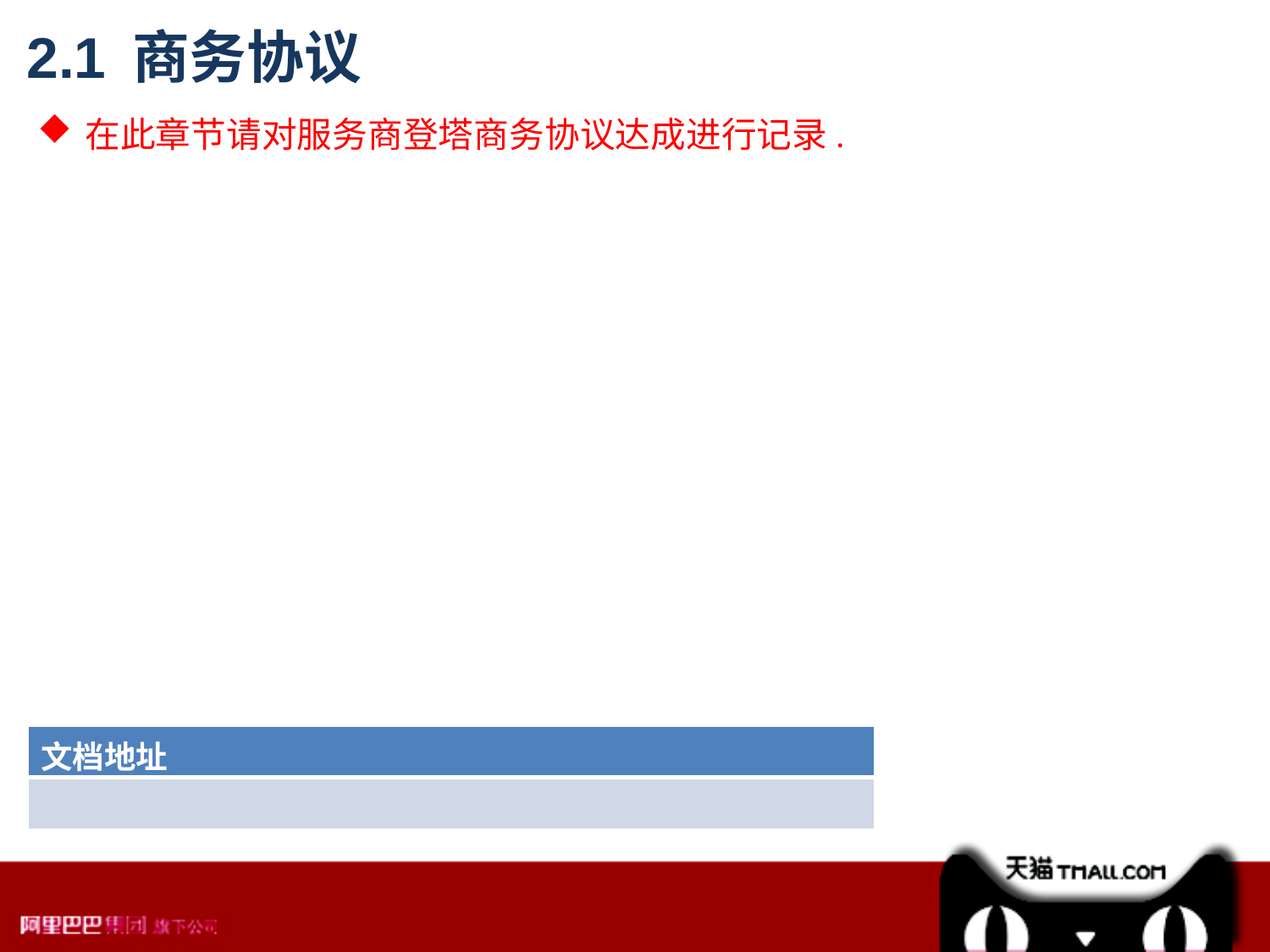

2.1 商务协议
在此章节请对服务商登塔商务协议达成进行记录.

| 文档地址 |
| --- |
|  |